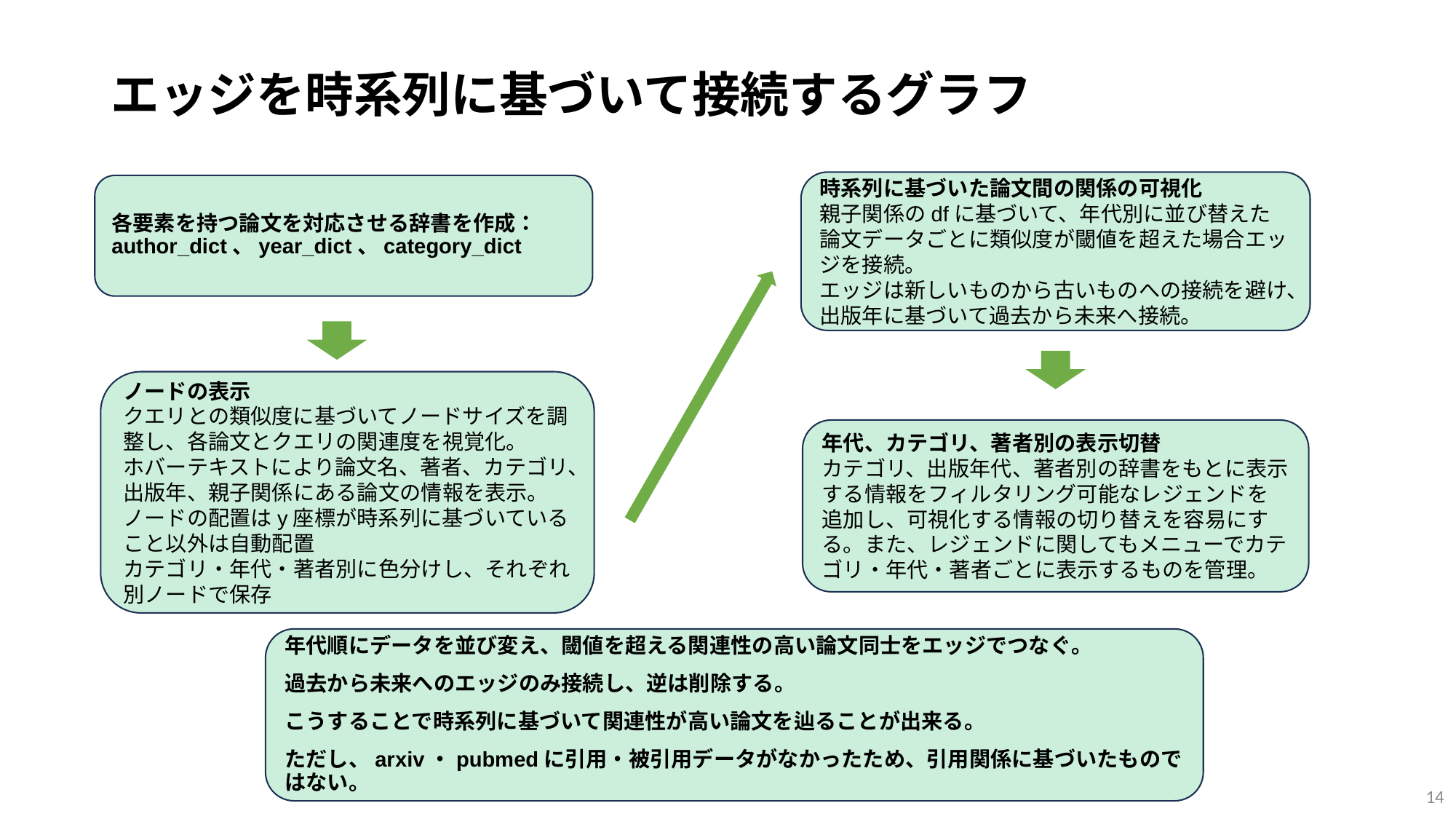

# エッジを時系列に基づいて接続するグラフ
時系列に基づいた論文間の関係の可視化
親子関係のdfに基づいて、年代別に並び替えた論文データごとに類似度が閾値を超えた場合エッジを接続。
エッジは新しいものから古いものへの接続を避け、
出版年に基づいて過去から未来へ接続。
各要素を持つ論文を対応させる辞書を作成：author_dict、year_dict、category_dict

ノードの表示
クエリとの類似度に基づいてノードサイズを調整し、各論文とクエリの関連度を視覚化。
ホバーテキストにより論文名、著者、カテゴリ、出版年、親子関係にある論文の情報を表示。ノードの配置はy座標が時系列に基づいていること以外は自動配置
カテゴリ・年代・著者別に色分けし、それぞれ別ノードで保存

年代、カテゴリ、著者別の表示切替
カテゴリ、出版年代、著者別の辞書をもとに表示する情報をフィルタリング可能なレジェンドを追加し、可視化する情報の切り替えを容易にする。また、レジェンドに関してもメニューでカテゴリ・年代・著者ごとに表示するものを管理。
年代順にデータを並び変え、閾値を超える関連性の高い論文同士をエッジでつなぐ。
過去から未来へのエッジのみ接続し、逆は削除する。
こうすることで時系列に基づいて関連性が高い論文を辿ることが出来る。
ただし、arxiv・pubmedに引用・被引用データがなかったため、引用関係に基づいたものではない。
14